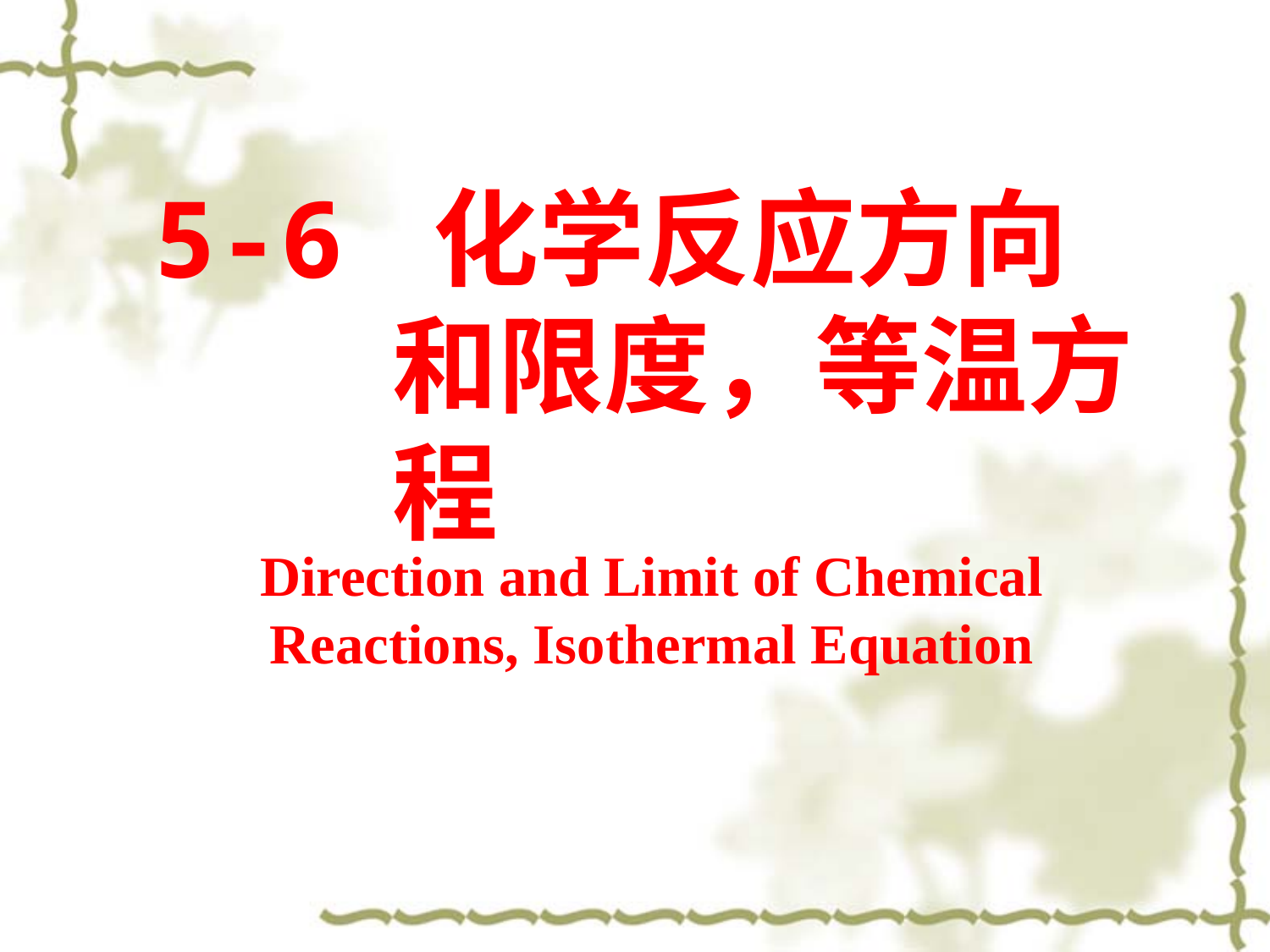

5-6 化学反应方向和限度，等温方程
Direction and Limit of Chemical Reactions, Isothermal Equation